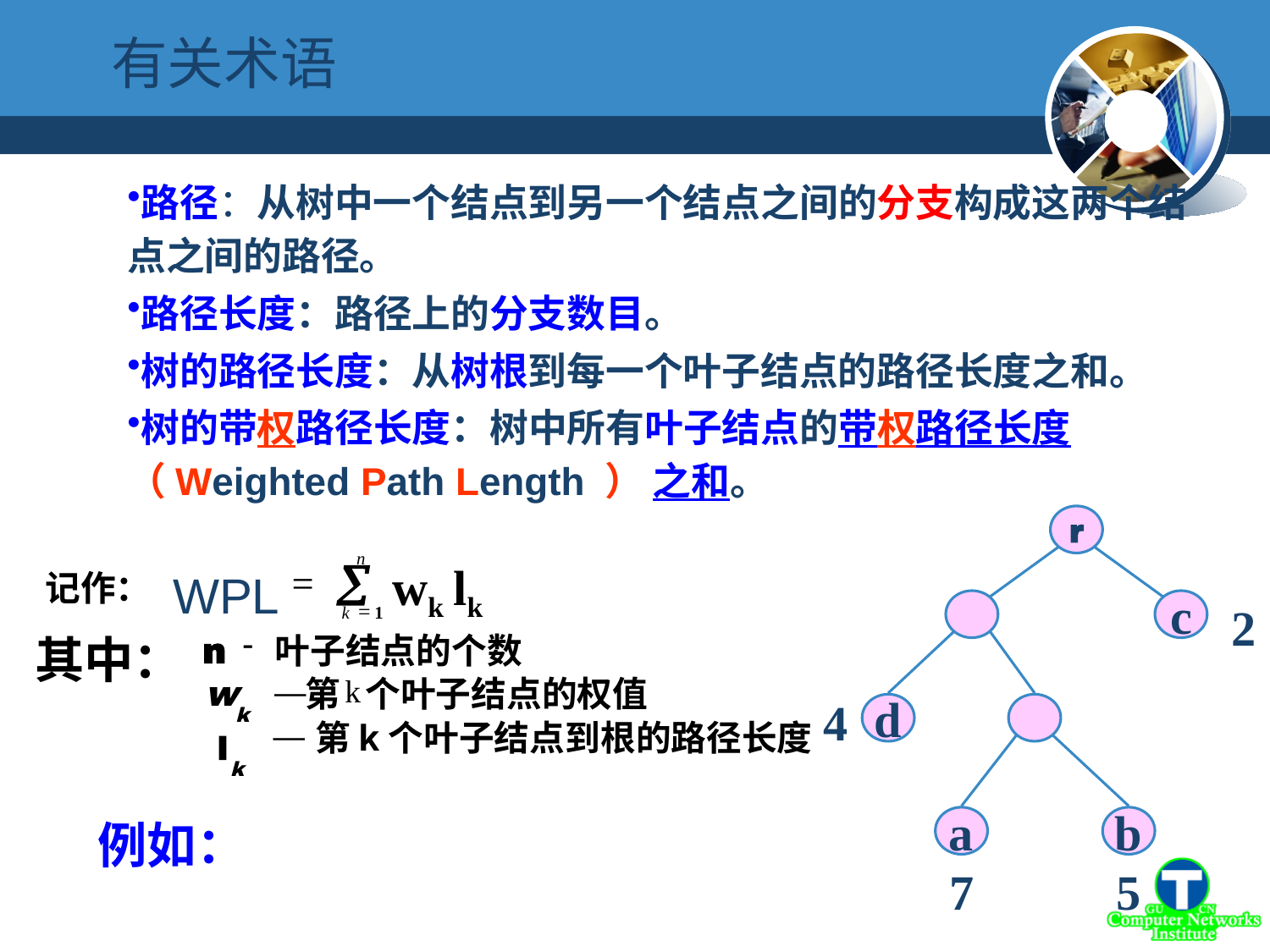

有关术语
路径：从树中一个结点到另一个结点之间的分支构成这两个结点之间的路径。
路径长度：路径上的分支数目。
树的路径长度：从树根到每一个叶子结点的路径长度之和。
树的带权路径长度：树中所有叶子结点的带权路径长度（Weighted Path Length ） 之和。
r

c
2
4
d

a
b
7
5
n
∑
wk
lk
=
WPL
记作：
=
1
k
−
n
其中：
叶子结点的个数
w
k
—
第
个叶子结点的权值
k
—
l
k
第k个叶子结点到根的路径长度
例如：
119